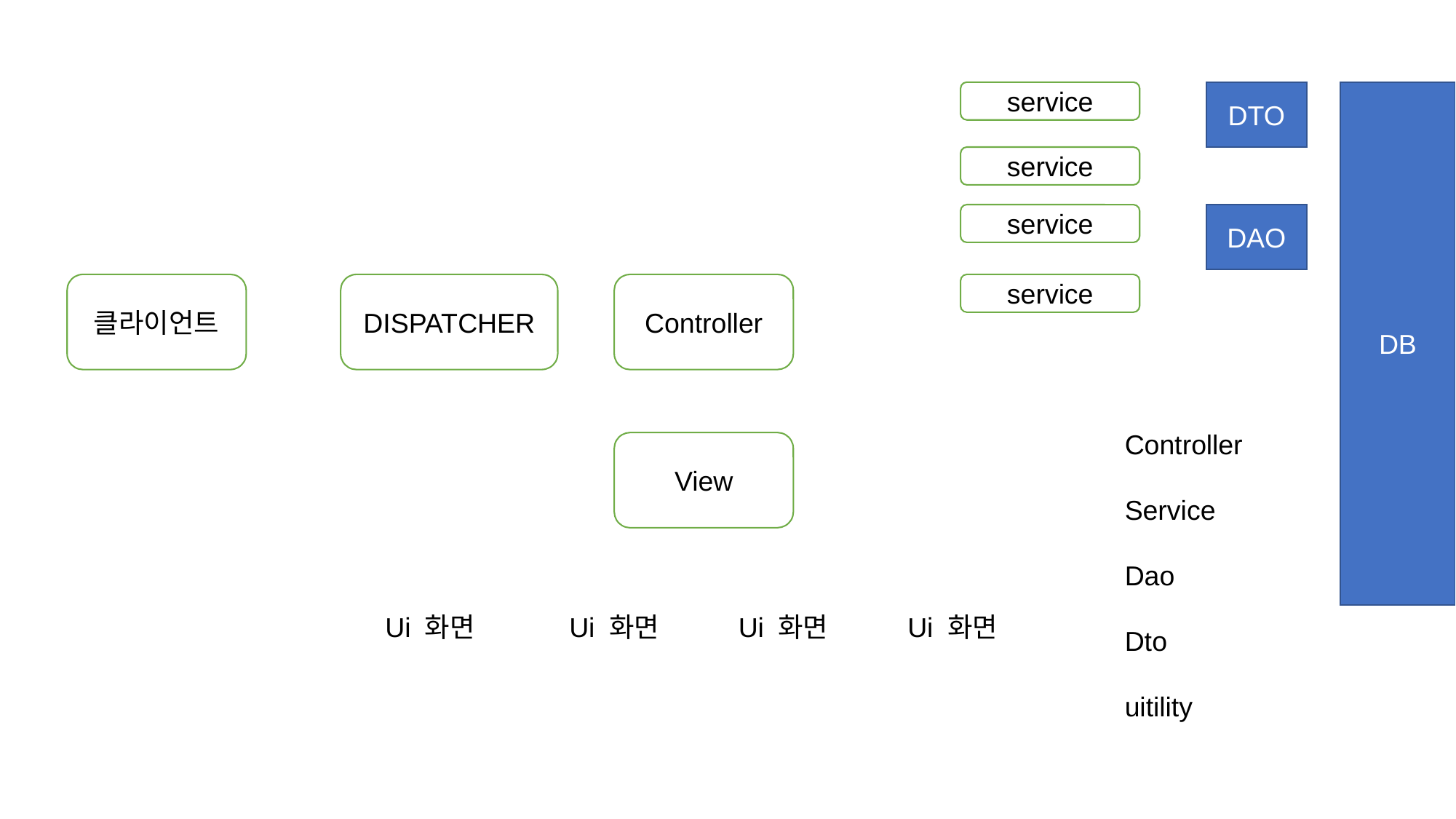

service
DTO
DB
service
service
DAO
DISPATCHER
Controller
service
클라이언트
Controller

Service

Dao

Dto

uitility
View
Ui 화면
Ui 화면
Ui 화면
Ui 화면